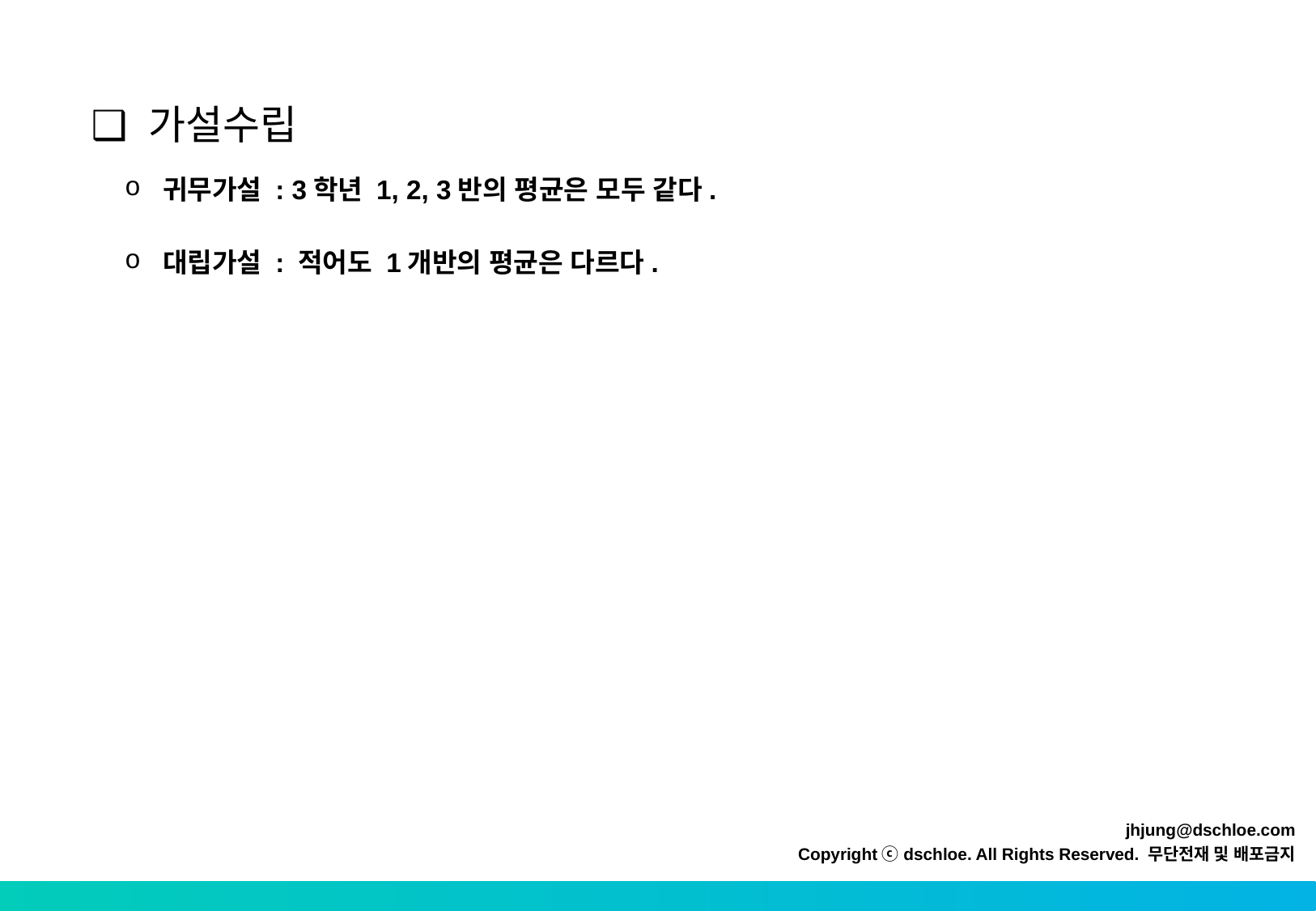

❑ 가설수립
귀무가설 : 3학년 1, 2, 3반의 평균은 모두 같다.
대립가설 : 적어도 1개반의 평균은 다르다.